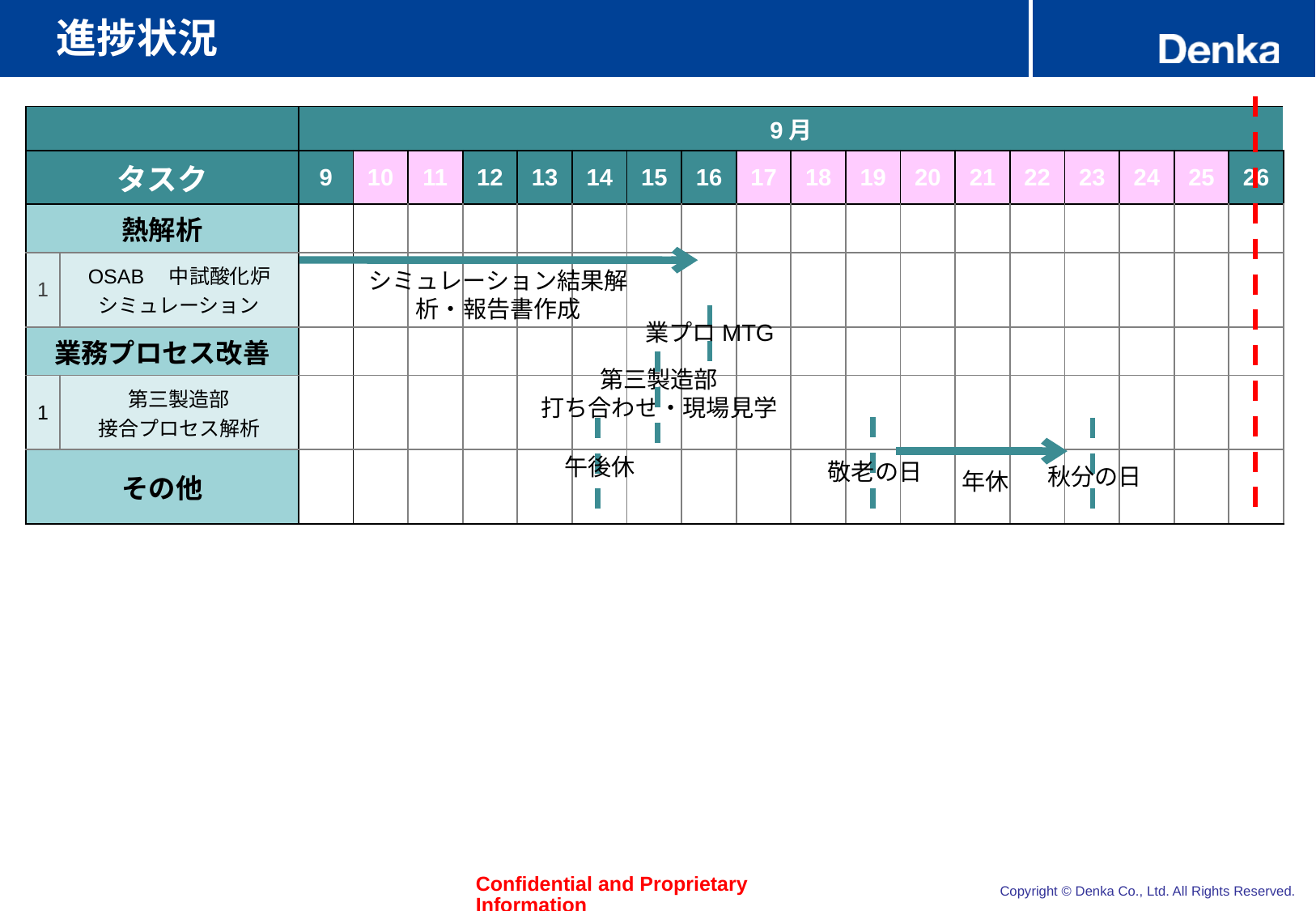

# 進捗状況
|  |  | 9月 | 9月 |  | 8月 |  |  |  |  |  | 9月 |  | 8月 |  |  |  |  |  |  |
| --- | --- | --- | --- | --- | --- | --- | --- | --- | --- | --- | --- | --- | --- | --- | --- | --- | --- | --- | --- |
| タスク |  | 9 | 10 | 11 | 12 | 13 | 14 | 15 | 16 | 17 | 18 | 19 | 20 | 21 | 22 | 23 | 24 | 25 | 26 |
| 熱解析 |  |  |  |  |  |  |  |  |  |  |  |  |  |  |  |  |  |  |  |
| 1 | OSAB　中試酸化炉 シミュレーション |  |  |  |  |  |  |  |  |  |  |  |  |  |  |  |  |  |  |
| 業務プロセス改善 |  |  |  |  |  |  |  |  |  |  |  |  |  |  |  |  |  |  |  |
| 1 | 第三製造部 接合プロセス解析 |  |  |  |  |  |  |  |  |  |  |  |  |  |  |  |  |  |  |
| その他 |  |  |  |  |  |  |  |  |  |  |  |  |  |  |  |  |  |  |  |
シミュレーション結果解析・報告書作成
業プロMTG
第三製造部
打ち合わせ・現場見学
午後休
敬老の日
秋分の日
年休